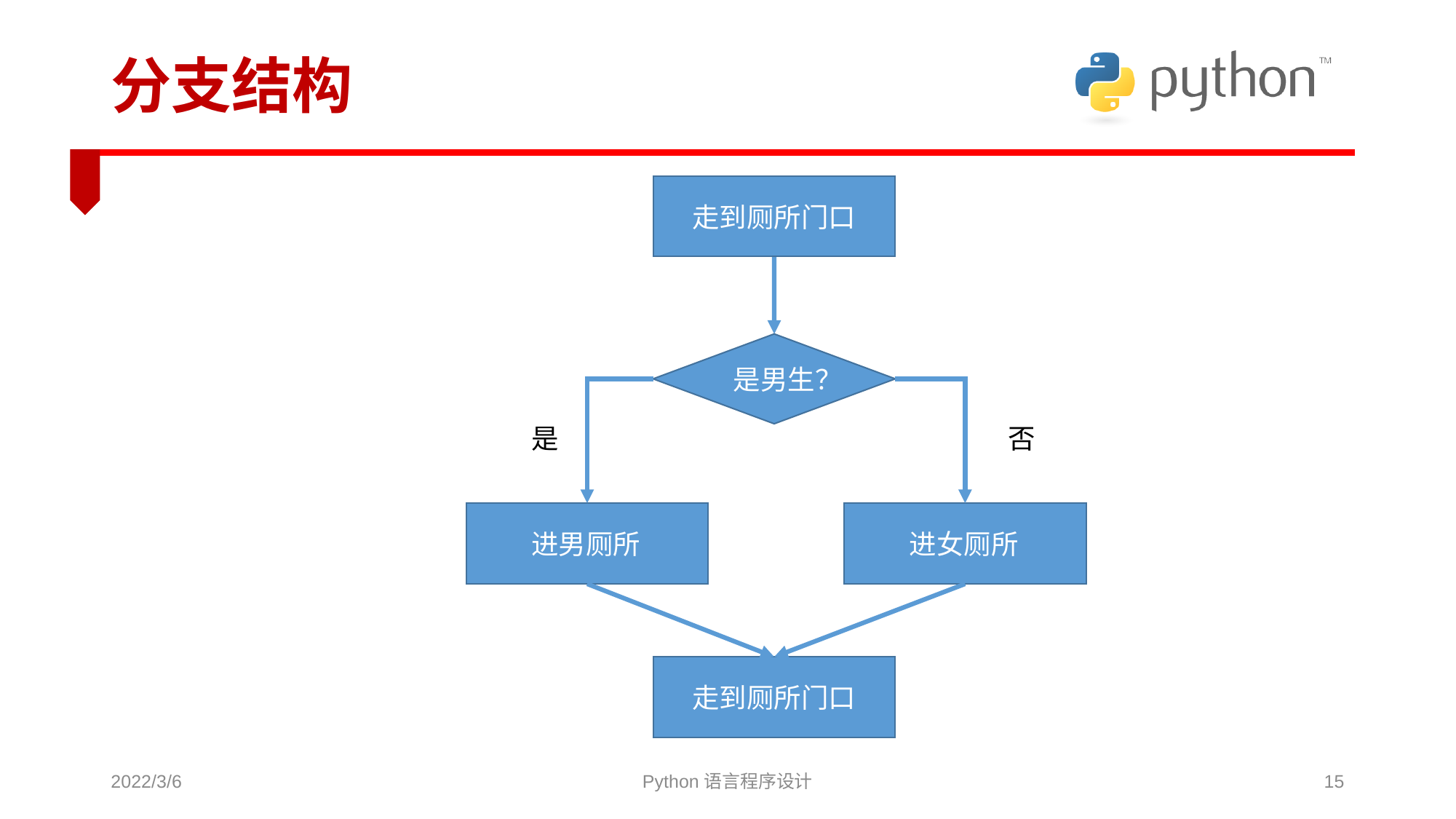

# 分支结构

走到厕所门口
是男生？
是
否
进女厕所
进男厕所
走到厕所门口
2022/3/6
Python语言程序设计
15